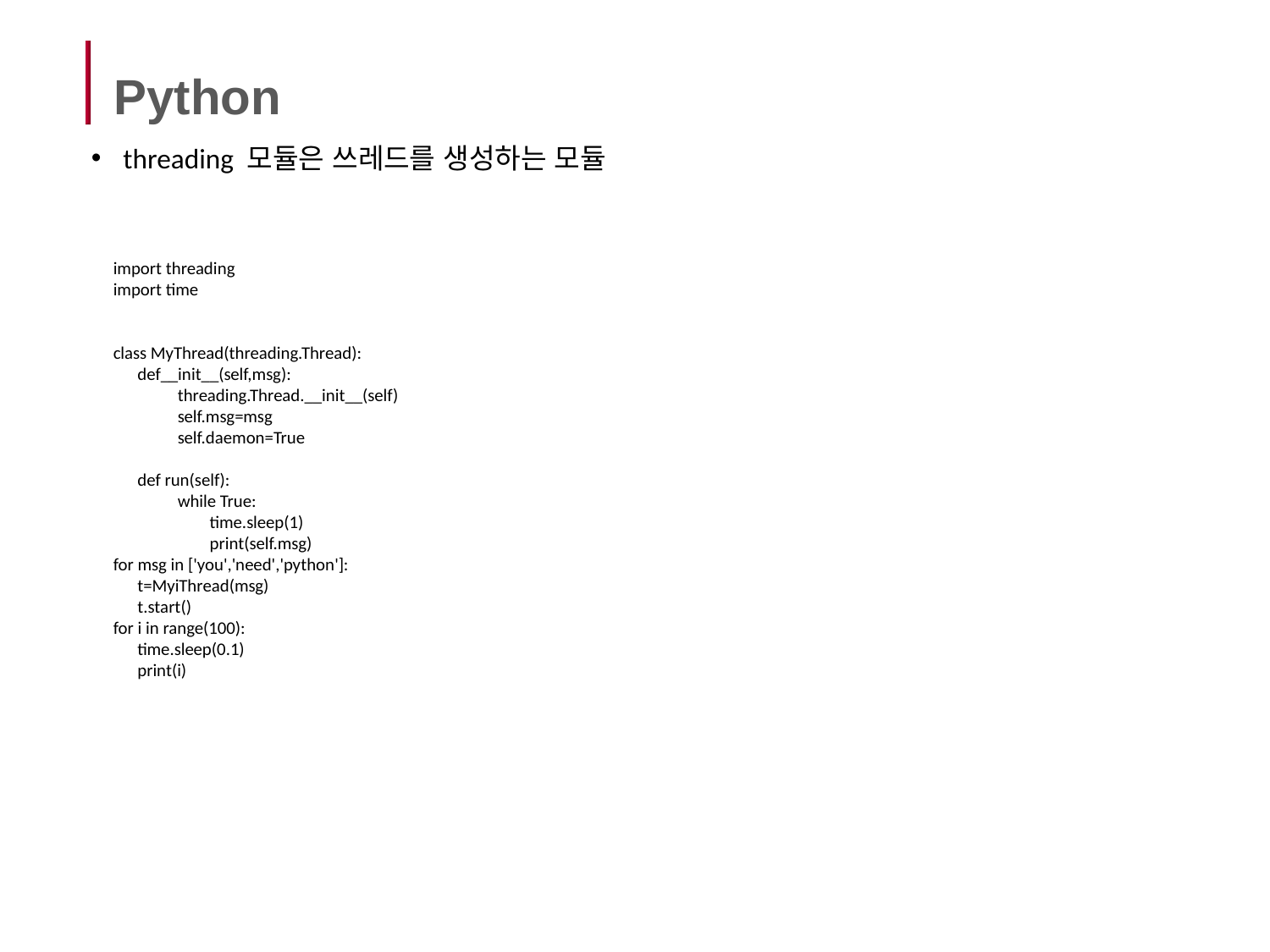

threading 모듈은 쓰레드를 생성하는 모듈

import threading
import time

class MyThread(threading.Thread):
      def__init__(self,msg):
                threading.Thread.__init__(self)
                self.msg=msg
                self.daemon=True

      def run(self):
                while True:
                        time.sleep(1)
                        print(self.msg)
for msg in ['you','need','python']:
      t=MyiThread(msg)
      t.start()
for i in range(100):
      time.sleep(0.1)
      print(i)